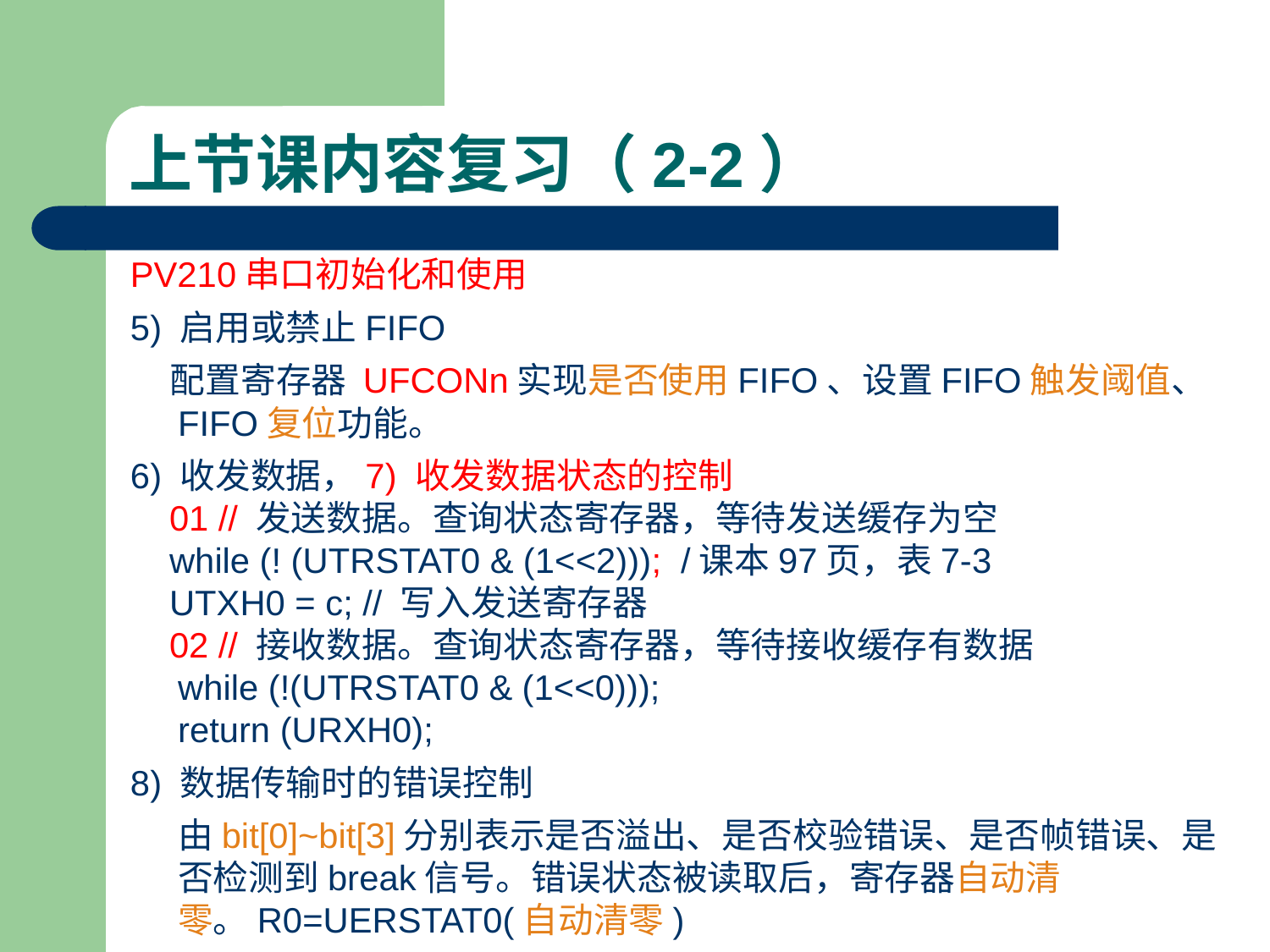

# 上节课内容复习（2-2）
PV210串口初始化和使用
5) 启用或禁止FIFO
    配置寄存器 UFCONn实现是否使用FIFO、设置FIFO触发阈值、FIFO复位功能。
6) 收发数据，7) 收发数据状态的控制
    01 // 发送数据。查询状态寄存器，等待发送缓存为空
    while (! (UTRSTAT0 & (1<<2)));  /课本97页，表7-3
    UTXH0 = c; // 写入发送寄存器
    02 // 接收数据。查询状态寄存器，等待接收缓存有数据
	while (!(UTRSTAT0 & (1<<0)));
	return (URXH0);
8) 数据传输时的错误控制
     由bit[0]~bit[3]分别表示是否溢出、是否校验错误、是否帧错误、是否检测到break信号。错误状态被读取后，寄存器自动清零。R0=UERSTAT0(自动清零)